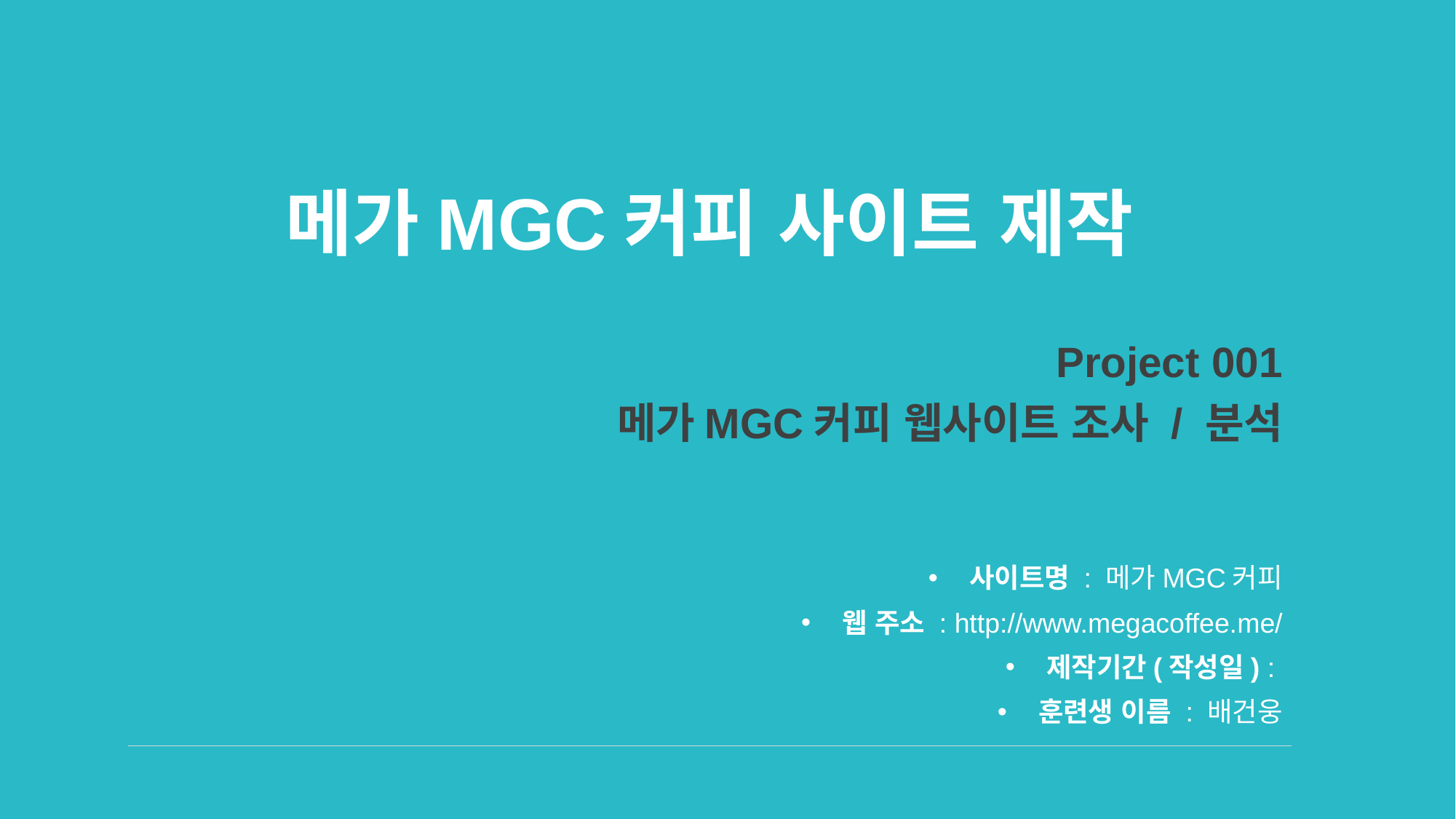

# 메가MGC커피 사이트 제작
Project 001
메가MGC커피 웹사이트 조사 / 분석
사이트명 : 메가MGC커피
웹 주소 : http://www.megacoffee.me/
제작기간(작성일) :
훈련생 이름 : 배건웅